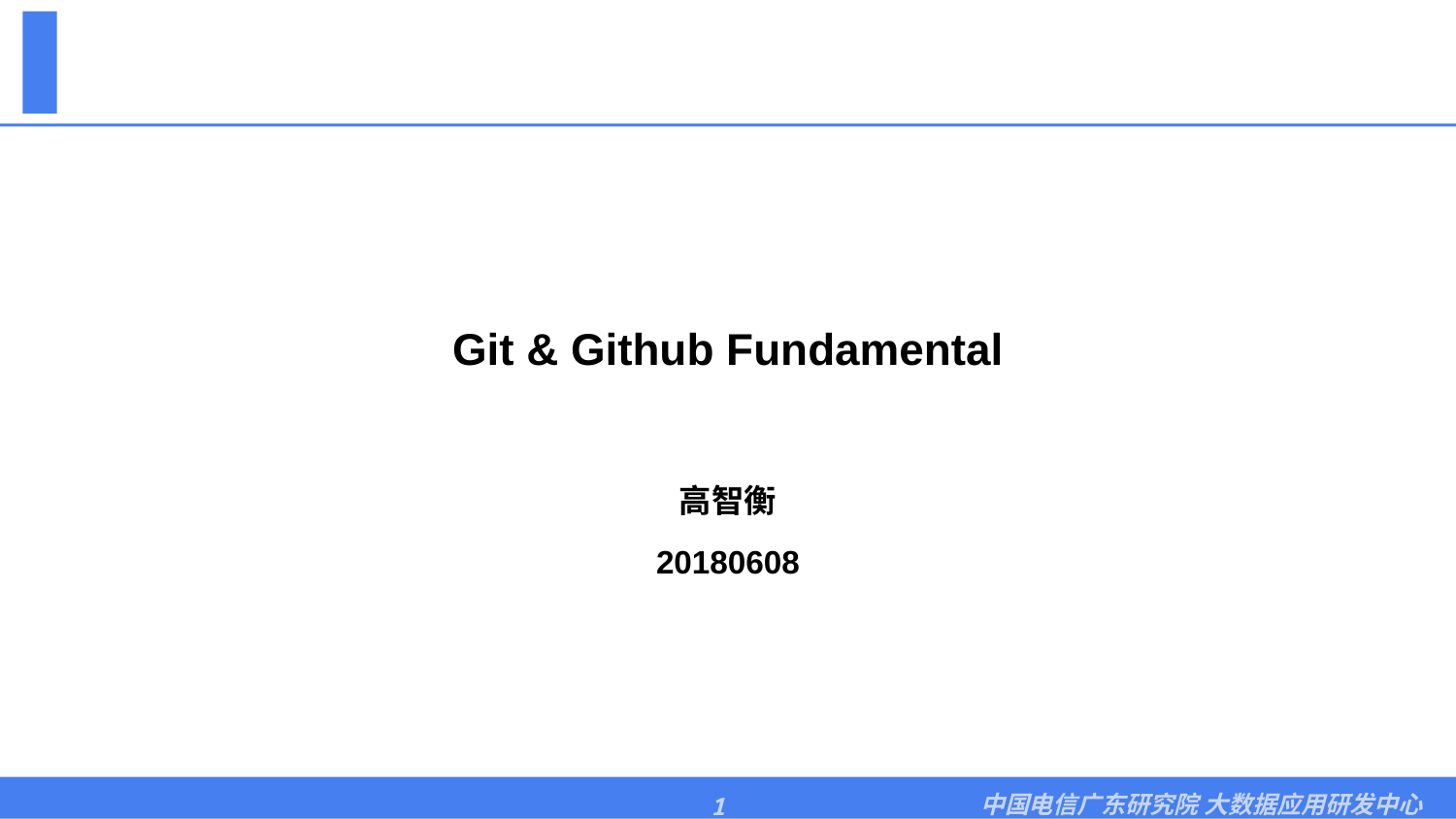

# Git & Github Fundamental
高智衡
20180608